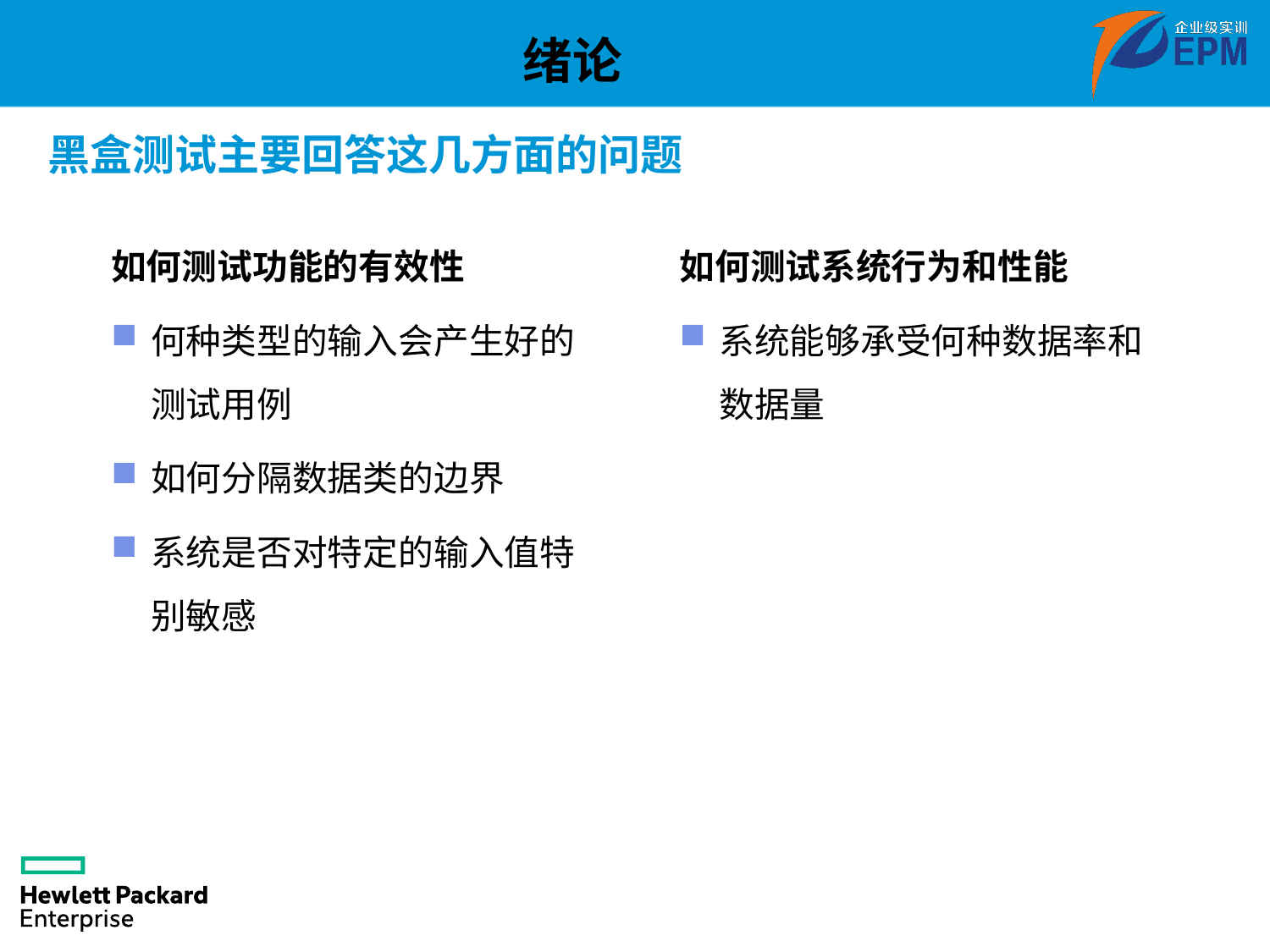

绪论
黑盒测试主要回答这几方面的问题
如何测试功能的有效性
何种类型的输入会产生好的测试用例
如何分隔数据类的边界
系统是否对特定的输入值特别敏感

如何测试系统行为和性能
系统能够承受何种数据率和数据量